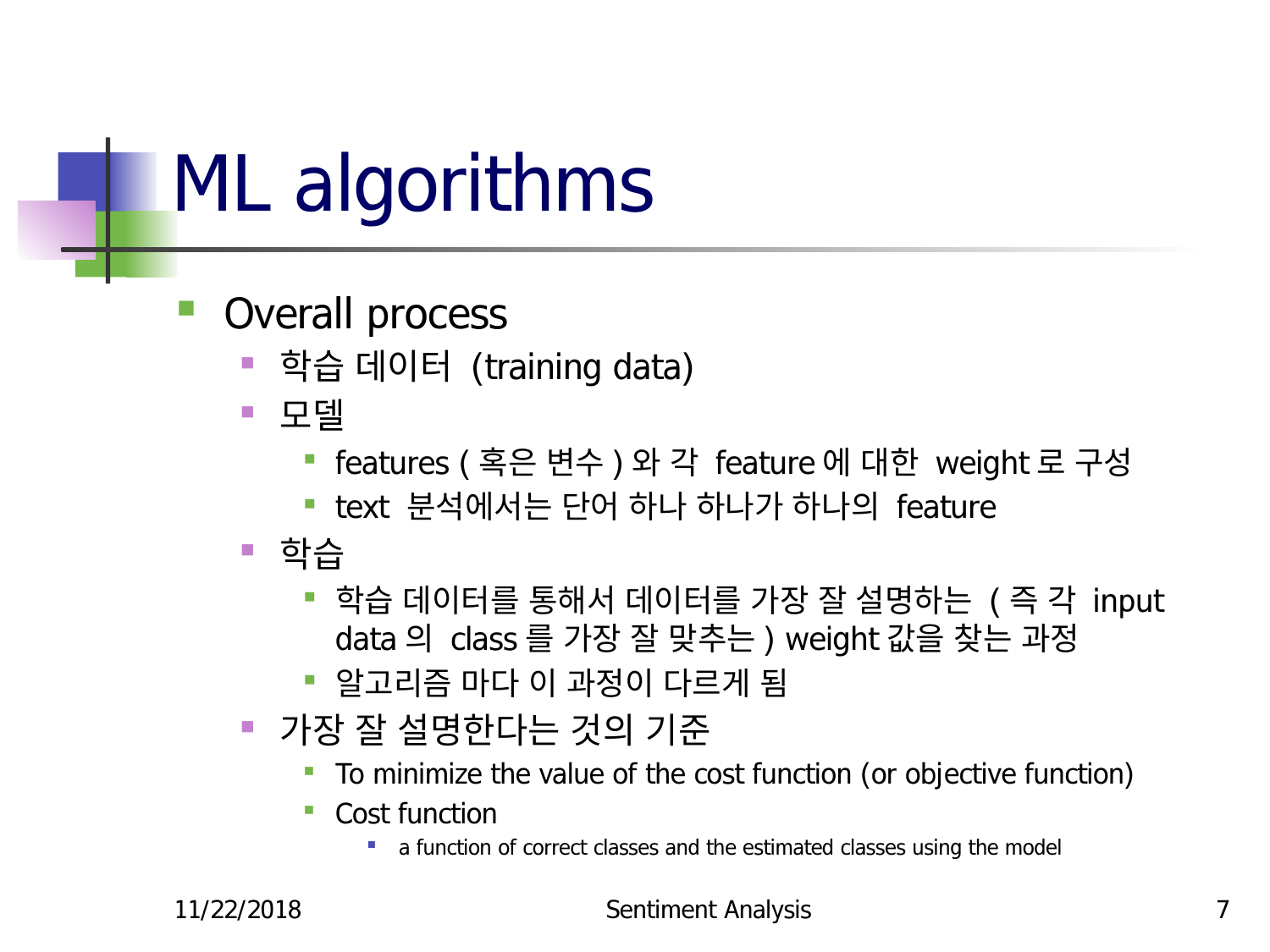

# ML algorithms
Overall process
학습 데이터 (training data)
모델
features (혹은 변수)와 각 feature에 대한 weight로 구성
text 분석에서는 단어 하나 하나가 하나의 feature
학습
학습 데이터를 통해서 데이터를 가장 잘 설명하는 (즉 각 input data의 class를 가장 잘 맞추는) weight값을 찾는 과정
알고리즘 마다 이 과정이 다르게 됨
가장 잘 설명한다는 것의 기준
To minimize the value of the cost function (or objective function)
Cost function
a function of correct classes and the estimated classes using the model
11/22/2018
Sentiment Analysis
7